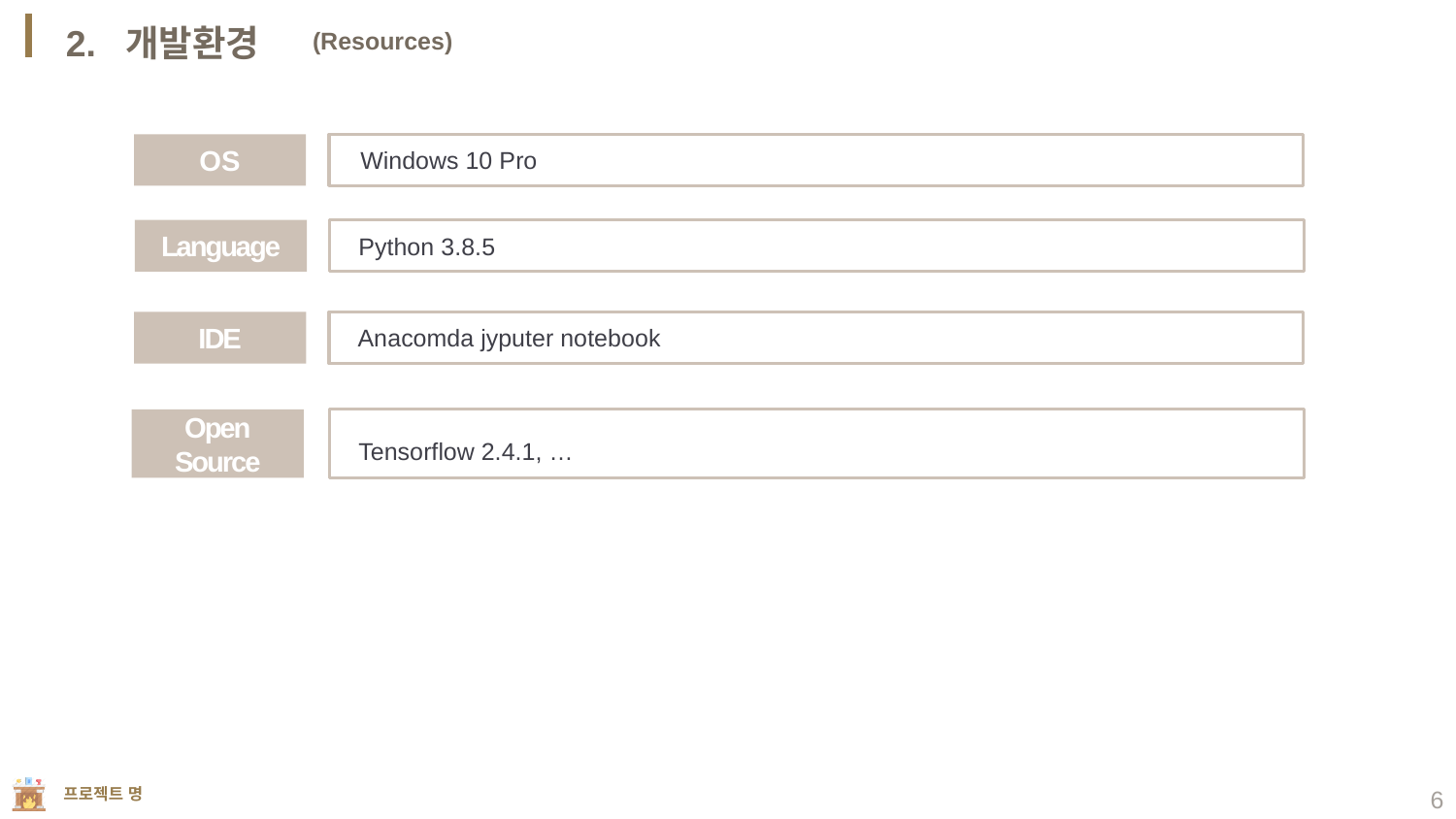

2.  개발환경
(Resources)
Windows 10 Pro
OS
Language
Python 3.8.5
IDE
Anacomda jyputer notebook
Open
Source
Tensorflow 2.4.1, …
6